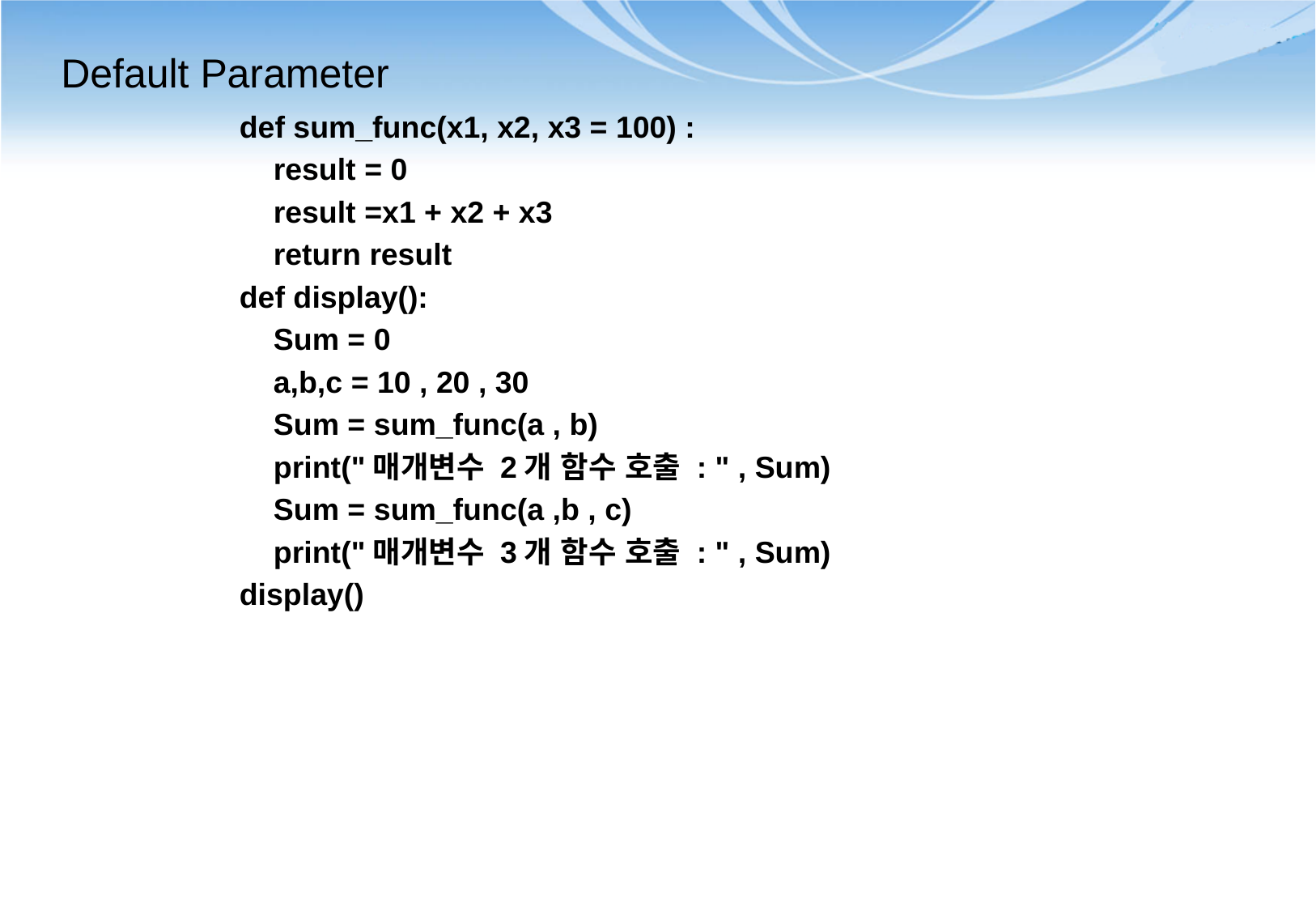

# Default Parameter
def sum_func(x1, x2, x3 = 100) :
    result = 0
    result =x1 + x2 + x3
    return result
def display():
    Sum = 0
    a,b,c = 10 , 20 , 30
    Sum = sum_func(a , b)
    print("매개변수 2개 함수 호출 : " , Sum)
    Sum = sum_func(a ,b , c)
    print("매개변수 3개 함수 호출 : " , Sum)
display()